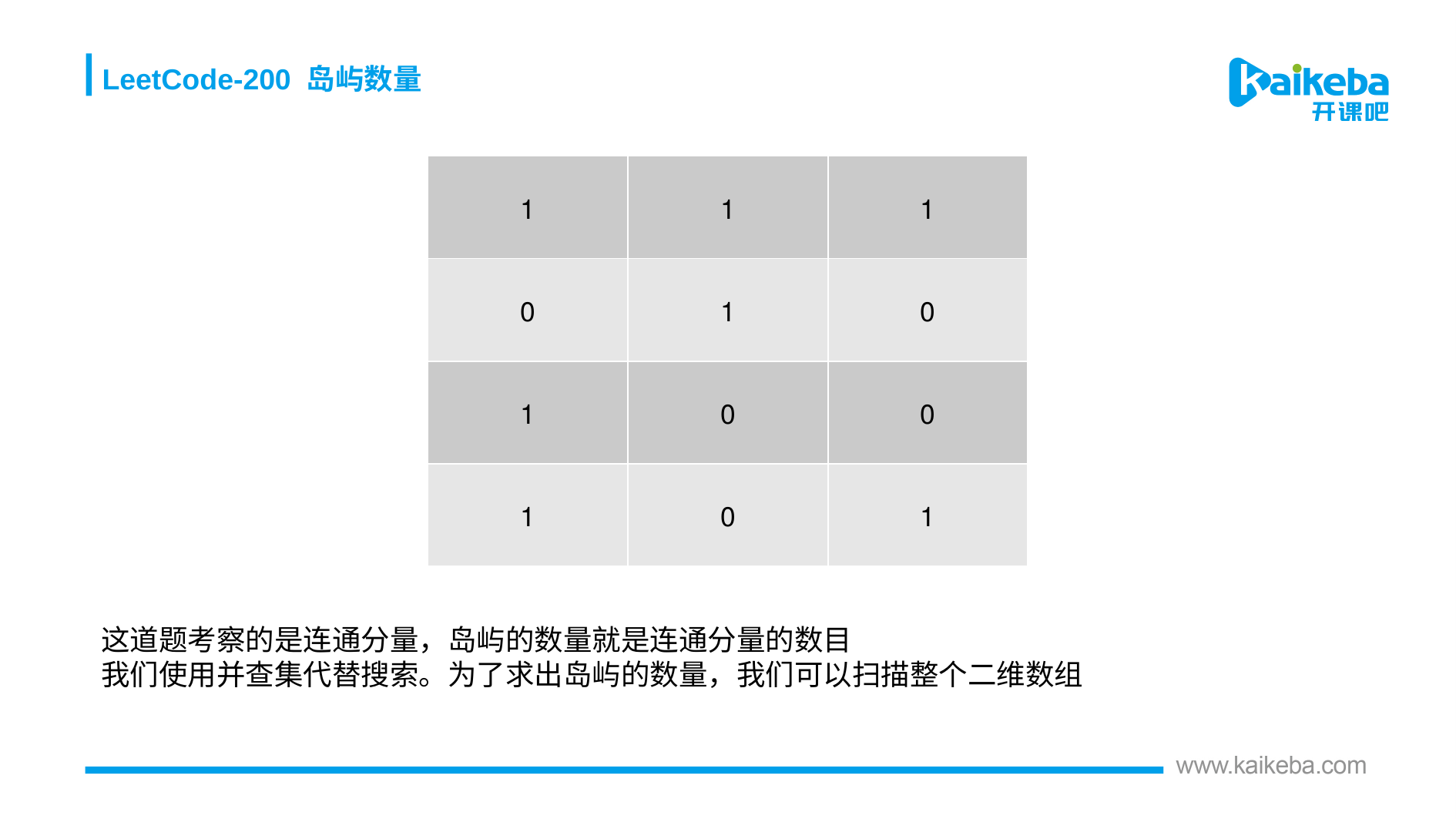

LeetCode-200 岛屿数量
| 1 | 1 | 1 |
| --- | --- | --- |
| 0 | 1 | 0 |
| 1 | 0 | 0 |
| 1 | 0 | 1 |
这道题考察的是连通分量，岛屿的数量就是连通分量的数目
我们使用并查集代替搜索。为了求出岛屿的数量，我们可以扫描整个二维数组